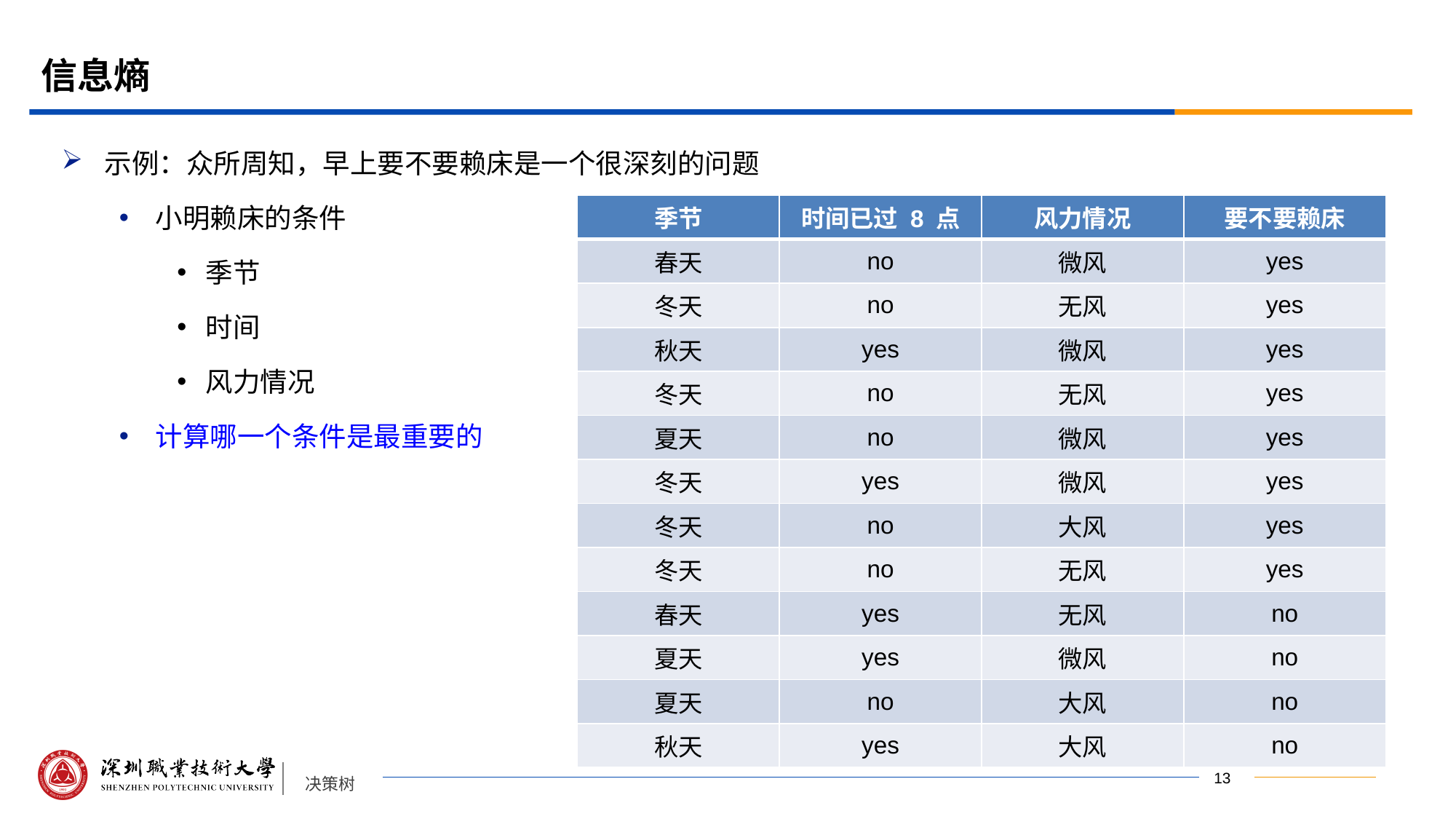

# 信息熵
示例：众所周知，早上要不要赖床是一个很深刻的问题
小明赖床的条件
季节
时间
风力情况
计算哪一个条件是最重要的
| 季节 | 时间已过 8 点 | 风力情况 | 要不要赖床 |
| --- | --- | --- | --- |
| 春天 | no | 微风 | yes |
| 冬天 | no | 无风 | yes |
| 秋天 | yes | 微风 | yes |
| 冬天 | no | 无风 | yes |
| 夏天 | no | 微风 | yes |
| 冬天 | yes | 微风 | yes |
| 冬天 | no | 大风 | yes |
| 冬天 | no | 无风 | yes |
| 春天 | yes | 无风 | no |
| 夏天 | yes | 微风 | no |
| 夏天 | no | 大风 | no |
| 秋天 | yes | 大风 | no |